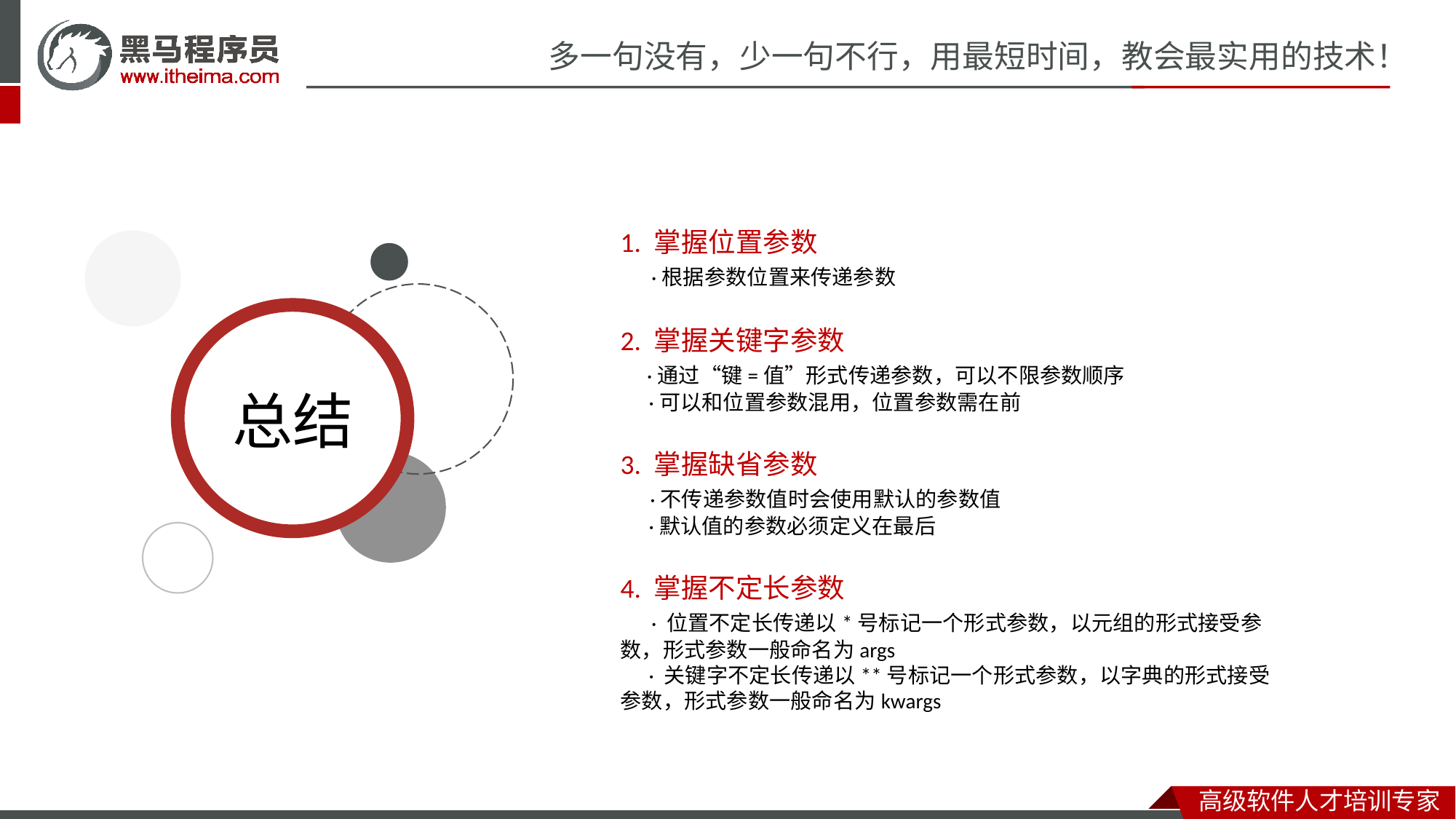

1. 掌握位置参数
     ·根据参数位置来传递参数

2. 掌握关键字参数
     ·通过“键=值”形式传递参数，可以不限参数顺序
      ·可以和位置参数混用，位置参数需在前

3. 掌握缺省参数
     ·不传递参数值时会使用默认的参数值
      ·默认值的参数必须定义在最后

4. 掌握不定长参数
     · 位置不定长传递以*号标记一个形式参数，以元组的形式接受参数，形式参数一般命名为args
      · 关键字不定长传递以**号标记一个形式参数，以字典的形式接受参数，形式参数一般命名为kwargs